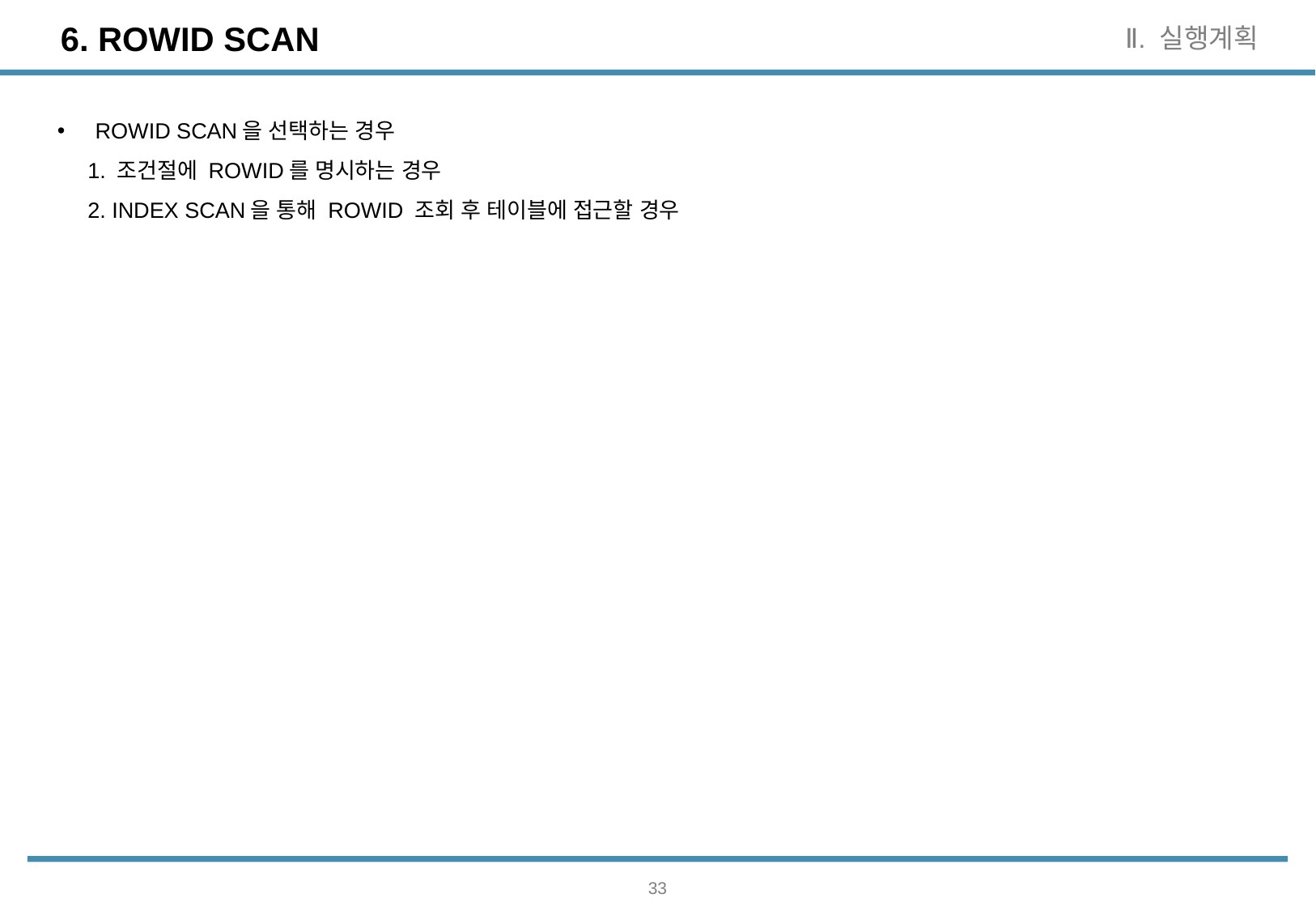

# 6. ROWID SCAN
Ⅱ. 실행계획
ROWID SCAN을 선택하는 경우
     1. 조건절에 ROWID를 명시하는 경우
     2. INDEX SCAN을 통해 ROWID 조회 후 테이블에 접근할 경우
33